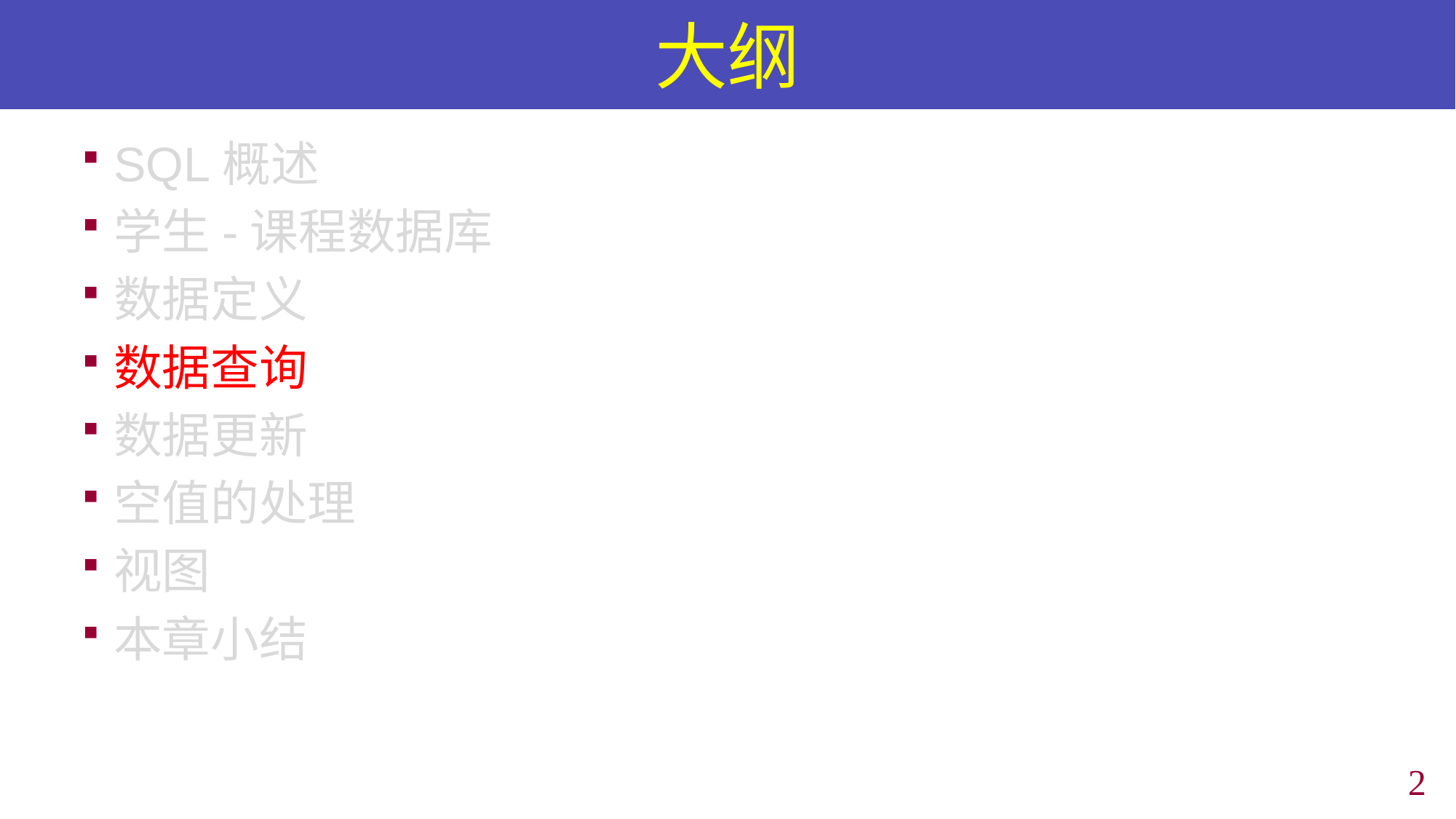

# 大纲
SQL概述
学生-课程数据库
数据定义
数据查询
数据更新
空值的处理
视图
本章小结
2